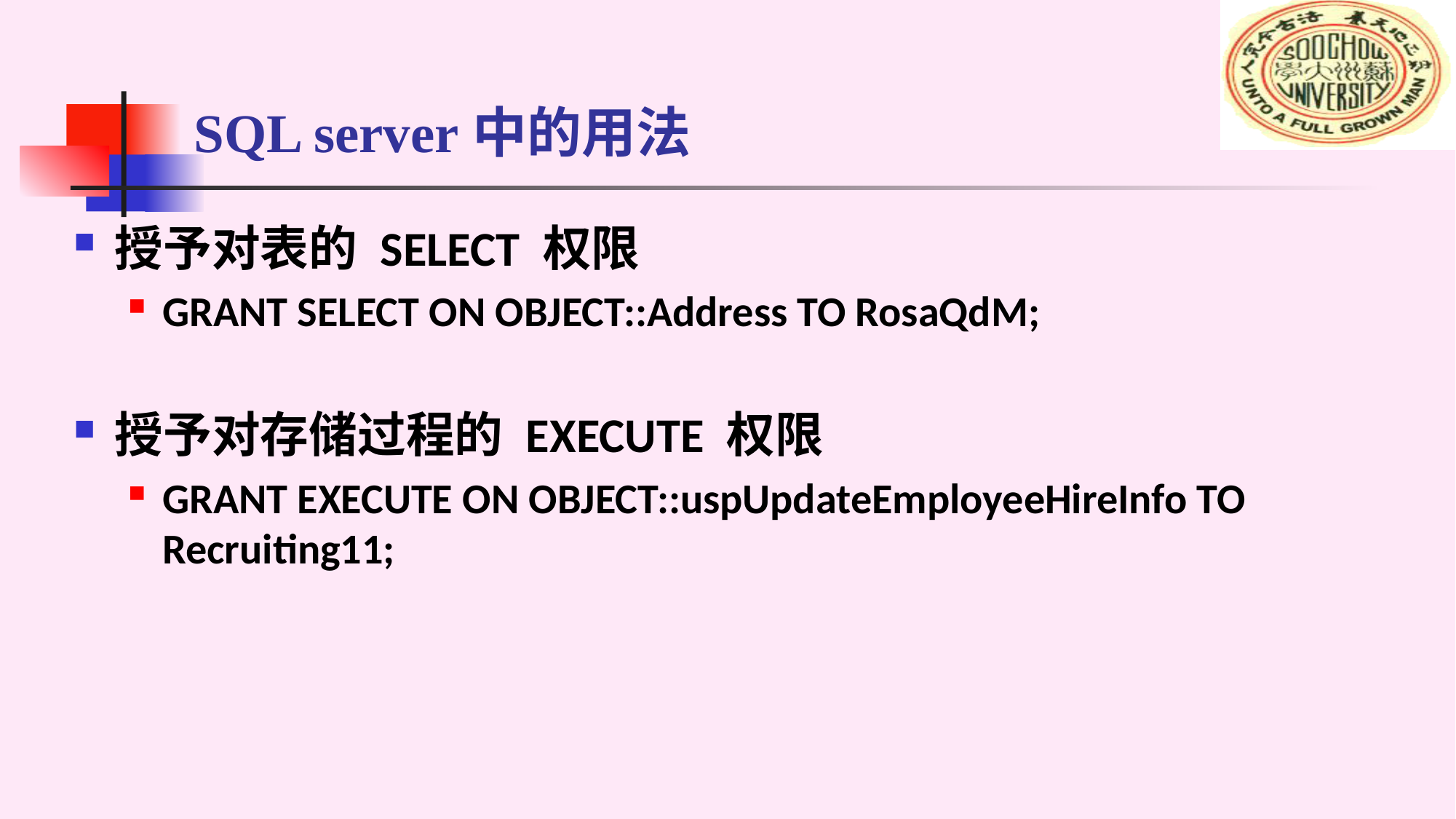

# SQL server中的用法
授予对表的 SELECT 权限
GRANT SELECT ON OBJECT::Address TO RosaQdM;

授予对存储过程的 EXECUTE 权限
GRANT EXECUTE ON OBJECT::uspUpdateEmployeeHireInfo TO Recruiting11;